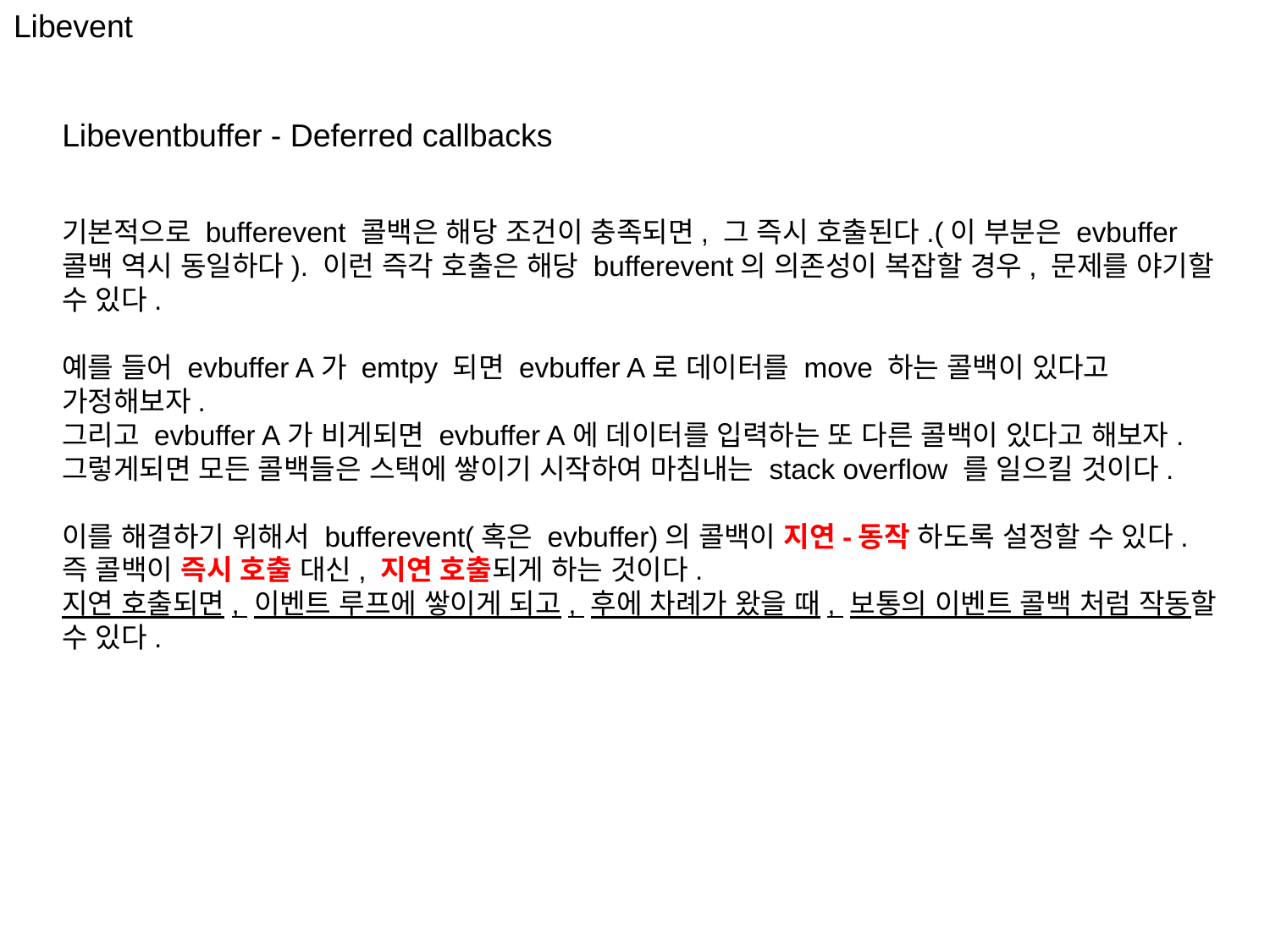

Libevent
Libeventbuffer - Deferred callbacks
기본적으로 bufferevent 콜백은 해당 조건이 충족되면, 그 즉시 호출된다.(이 부분은 evbuffer 콜백 역시 동일하다). 이런 즉각 호출은 해당 bufferevent의 의존성이 복잡할 경우, 문제를 야기할 수 있다.

예를 들어 evbuffer A가 emtpy 되면 evbuffer A로 데이터를 move 하는 콜백이 있다고 가정해보자.
그리고 evbuffer A가 비게되면 evbuffer A에 데이터를 입력하는 또 다른 콜백이 있다고 해보자.
그렇게되면 모든 콜백들은 스택에 쌓이기 시작하여 마침내는 stack overflow 를 일으킬 것이다.

이를 해결하기 위해서 bufferevent(혹은 evbuffer)의 콜백이 지연-동작 하도록 설정할 수 있다.
즉 콜백이 즉시 호출 대신, 지연 호출되게 하는 것이다.
지연 호출되면, 이벤트 루프에 쌓이게 되고, 후에 차례가 왔을 때, 보통의 이벤트 콜백 처럼 작동할 수 있다.